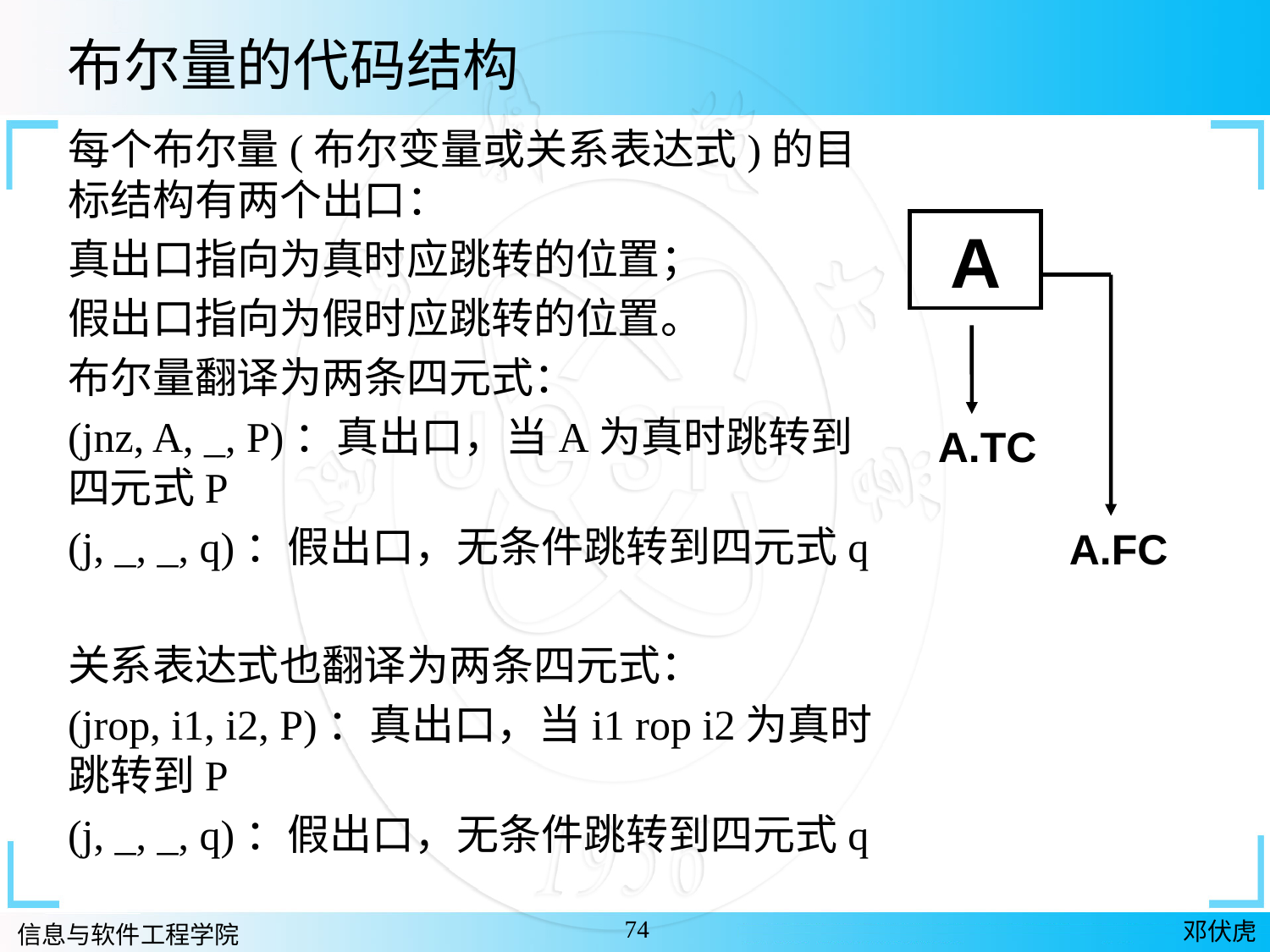

布尔量的代码结构
每个布尔量(布尔变量或关系表达式)的目标结构有两个出口：
真出口指向为真时应跳转的位置；
假出口指向为假时应跳转的位置。
布尔量翻译为两条四元式：
(jnz, A, _, P)：真出口，当A为真时跳转到四元式P
(j, _, _, q)：假出口，无条件跳转到四元式q

关系表达式也翻译为两条四元式：
(jrop, i1, i2, P)：真出口，当i1 rop i2为真时跳转到P
(j, _, _, q)：假出口，无条件跳转到四元式q
A

A.TC
A.FC
74
邓伏虎
信息与软件工程学院